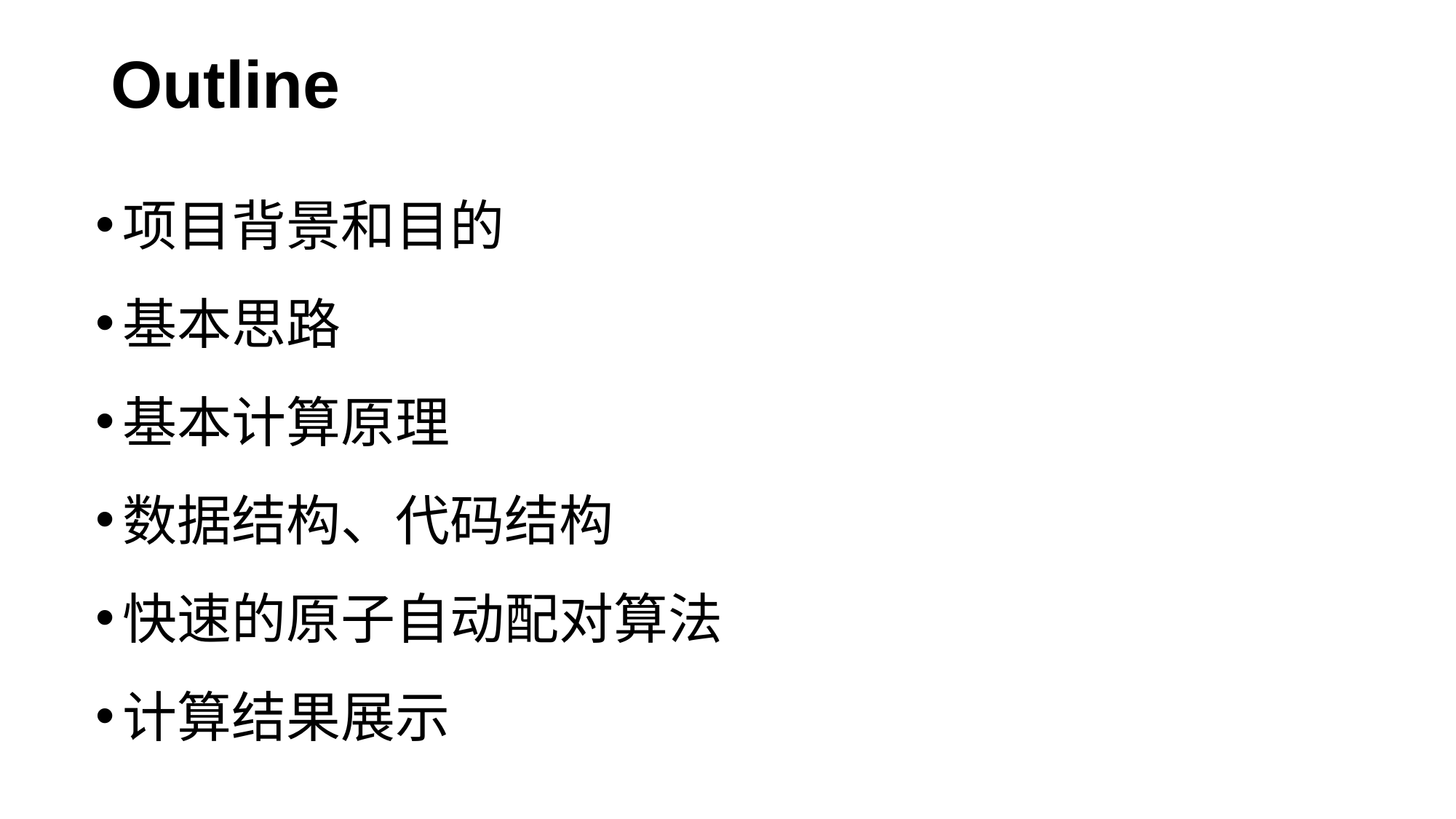

# Outline
项目背景和目的
基本思路
基本计算原理
数据结构、代码结构
快速的原子自动配对算法
计算结果展示